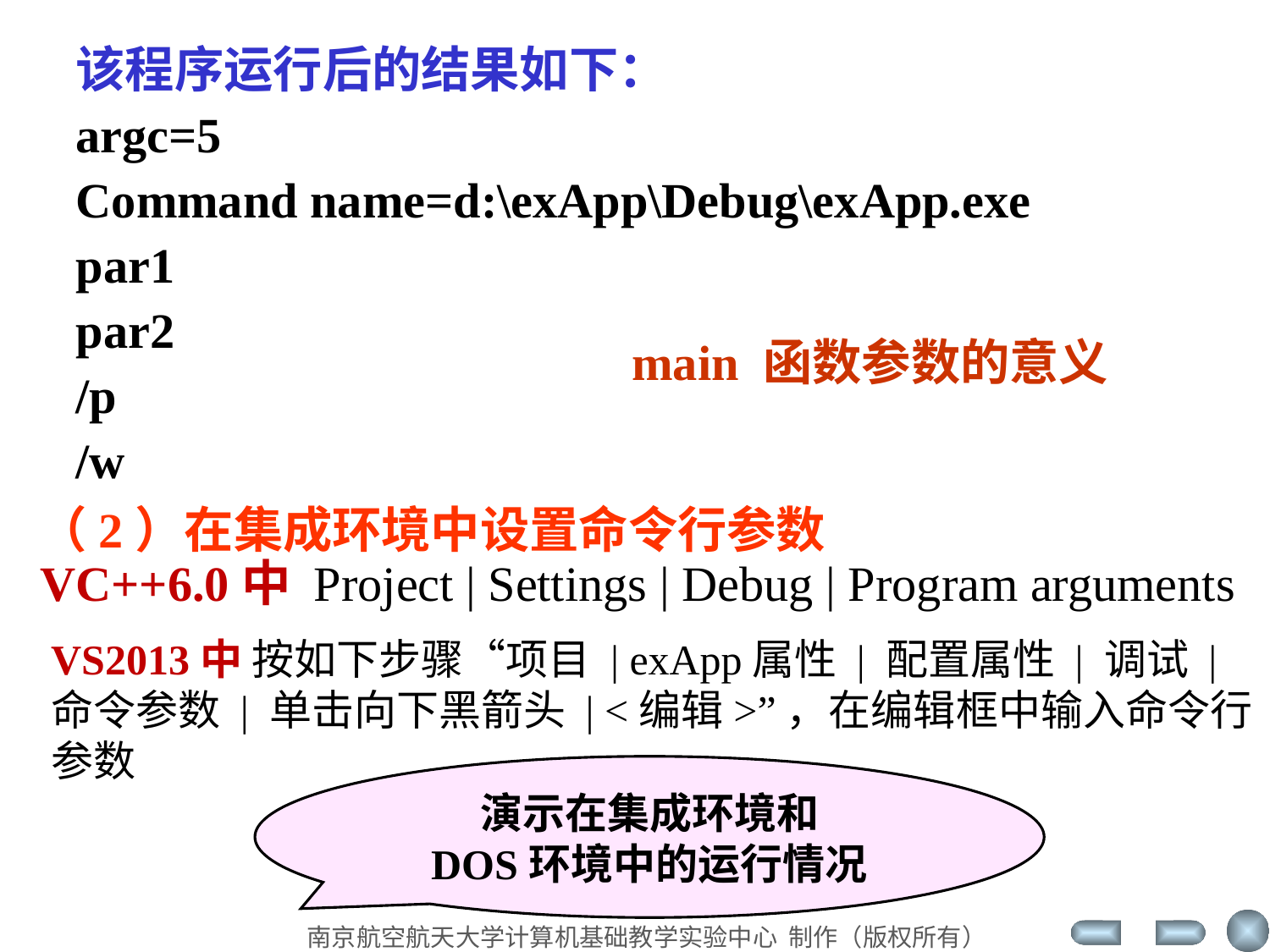

该程序运行后的结果如下：
argc=5
Command name=d:\exApp\Debug\exApp.exe
par1
par2
/p
/w
main 函数参数的意义
（2）在集成环境中设置命令行参数
VC++6.0中 Project | Settings | Debug | Program arguments
VS2013中 按如下步骤“项目 | exApp属性 | 配置属性 | 调试 | 命令参数 | 单击向下黑箭头 | <编辑>”，在编辑框中输入命令行参数
演示在集成环境和
DOS环境中的运行情况